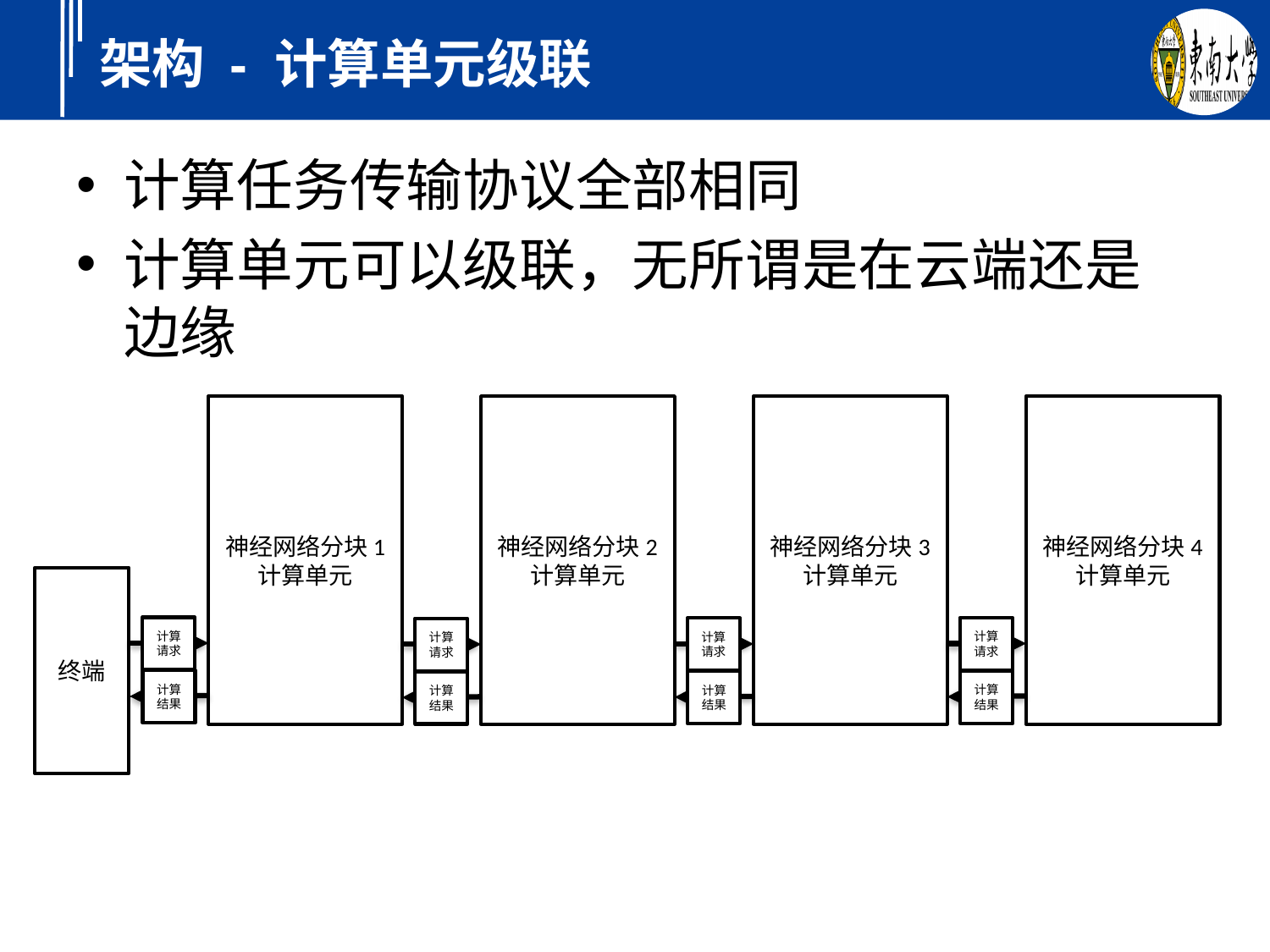

# 架构 - 计算单元级联
计算任务传输协议全部相同
计算单元可以级联，无所谓是在云端还是边缘
神经网络分块1
计算单元
神经网络分块2
计算单元
神经网络分块3
计算单元
神经网络分块4
计算单元
终端
计算请求
计算结果
计算请求
计算结果
计算请求
计算结果
计算请求
计算结果